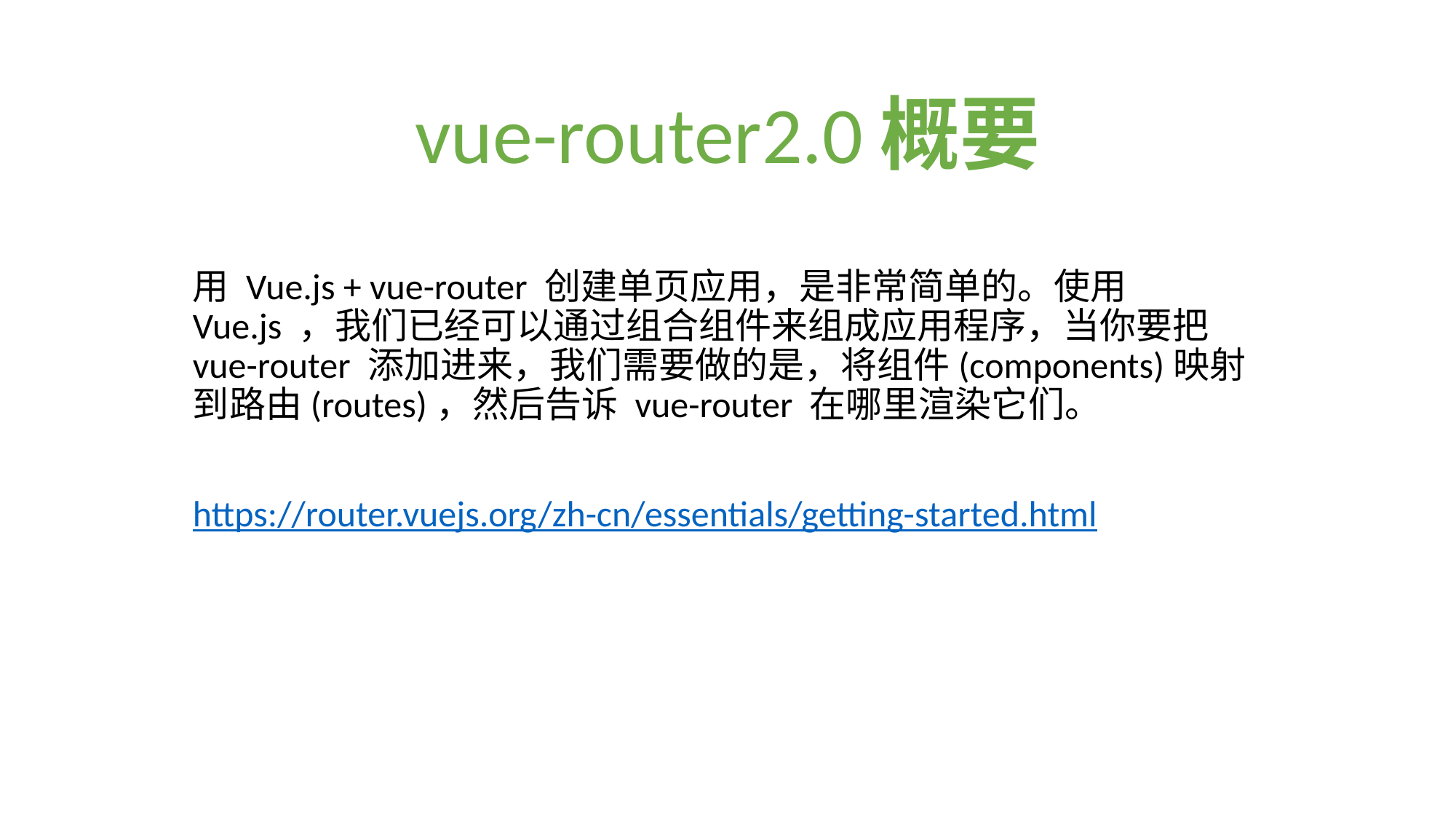

# vue-router2.0概要
用 Vue.js + vue-router 创建单页应用，是非常简单的。使用 Vue.js ，我们已经可以通过组合组件来组成应用程序，当你要把 vue-router 添加进来，我们需要做的是，将组件(components)映射到路由(routes)，然后告诉 vue-router 在哪里渲染它们。

https://router.vuejs.org/zh-cn/essentials/getting-started.html